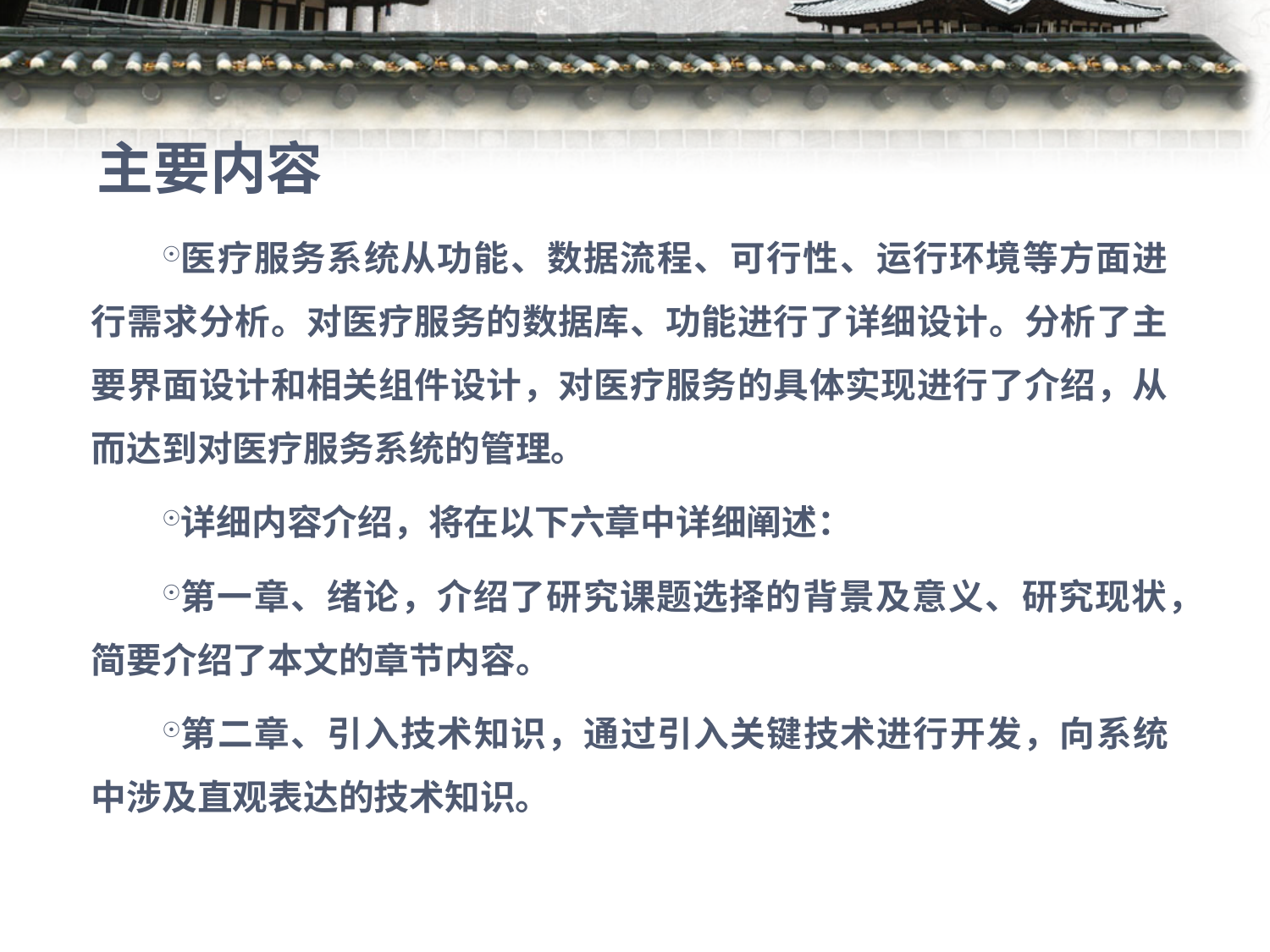

# 主要内容
医疗服务系统从功能、数据流程、可行性、运行环境等方面进行需求分析。对医疗服务的数据库、功能进行了详细设计。分析了主要界面设计和相关组件设计，对医疗服务的具体实现进行了介绍，从而达到对医疗服务系统的管理。
详细内容介绍，将在以下六章中详细阐述：
第一章、绪论，介绍了研究课题选择的背景及意义、研究现状，简要介绍了本文的章节内容。
第二章、引入技术知识，通过引入关键技术进行开发，向系统中涉及直观表达的技术知识。